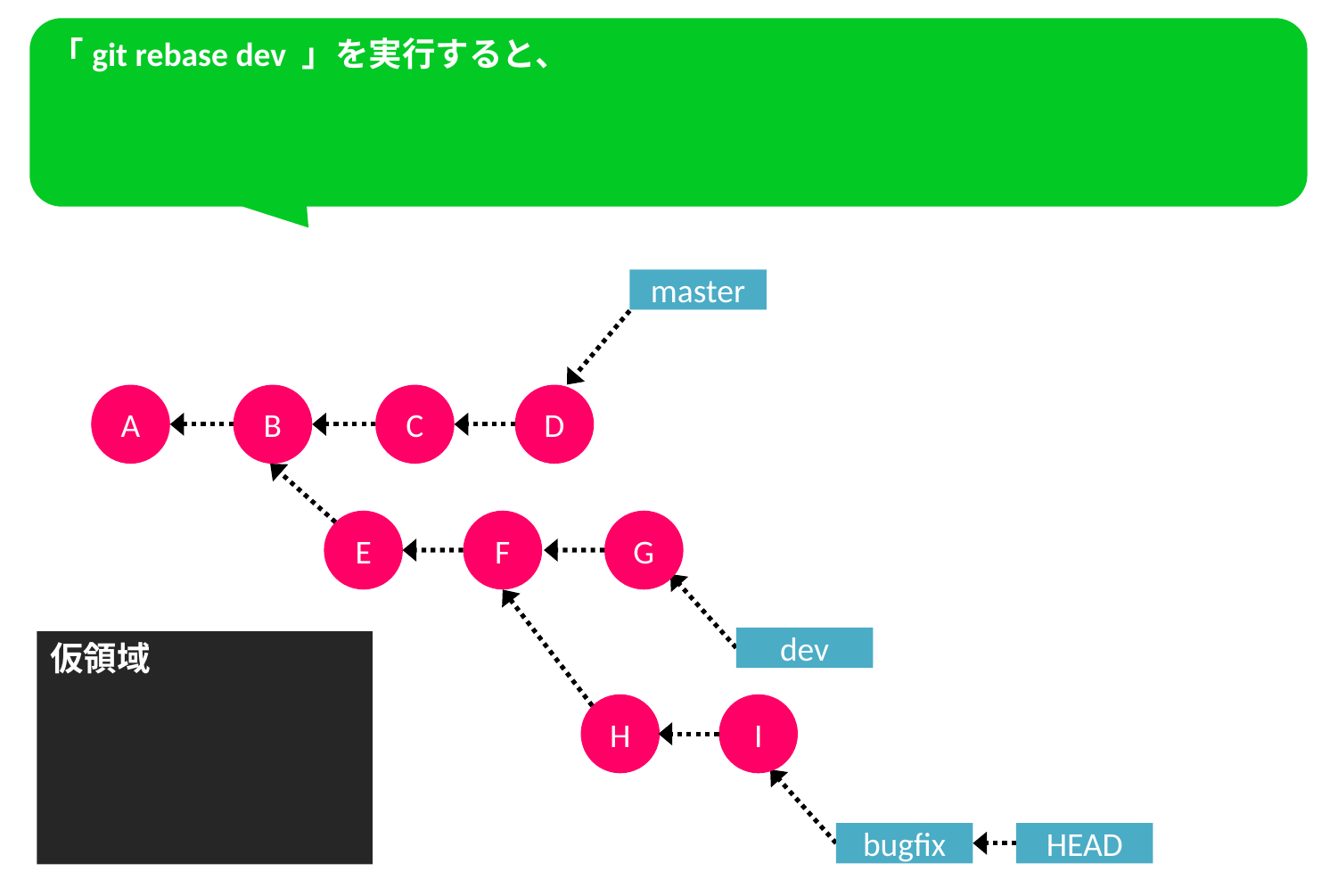

「git rebase dev 」を実行すると、

master
A
B
C
D
E
F
G
dev
仮領域
H
I
bugfix
HEAD